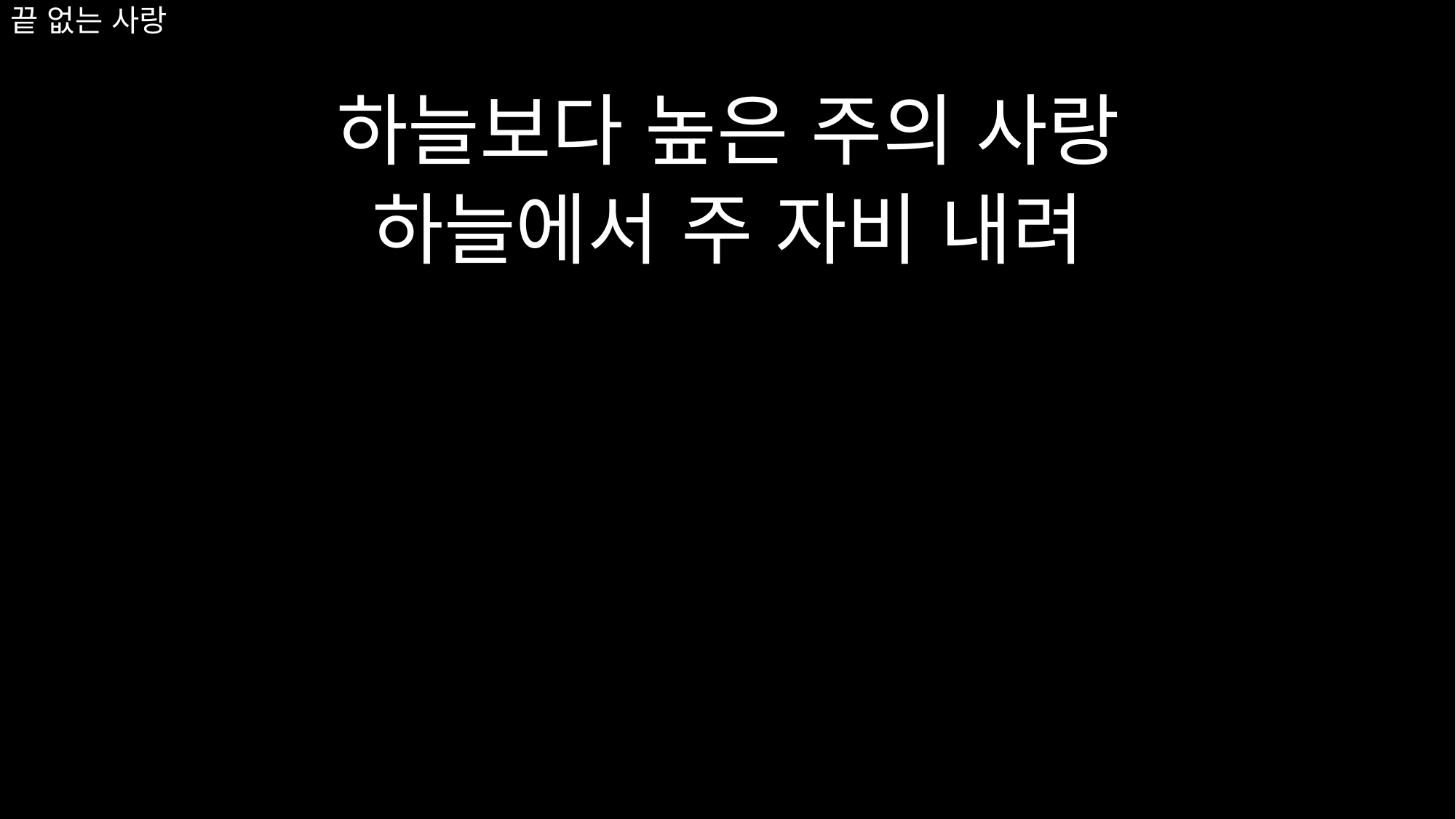

하늘보다 높은 주의 사랑
하늘에서 주 자비 내려

# 끝 없는 사랑